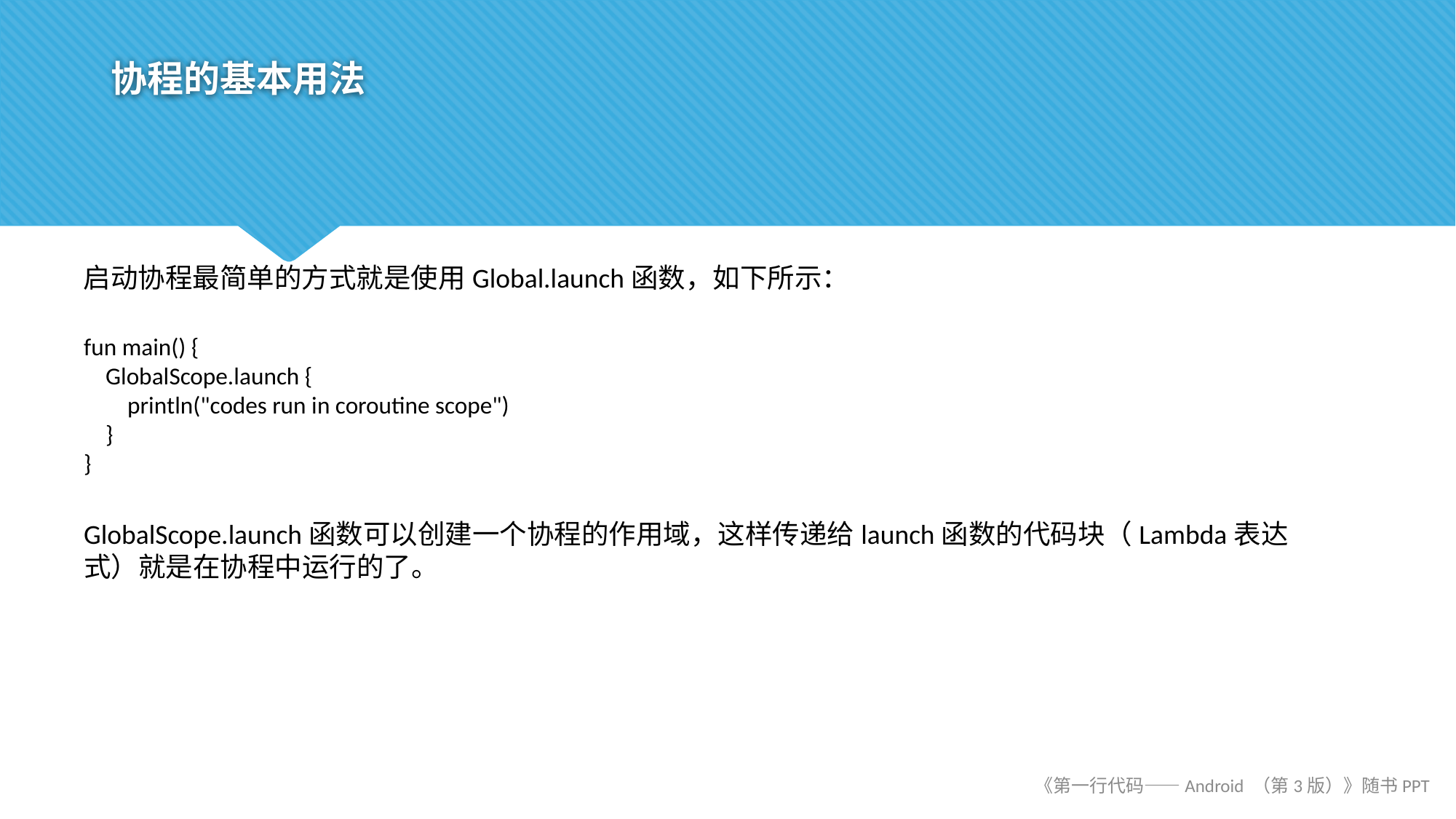

# 协程的基本用法
启动协程最简单的方式就是使用Global.launch函数，如下所示：
fun main() {
    GlobalScope.launch {
        println("codes run in coroutine scope")
    }
}
GlobalScope.launch函数可以创建一个协程的作用域，这样传递给launch函数的代码块（Lambda表达式）就是在协程中运行的了。